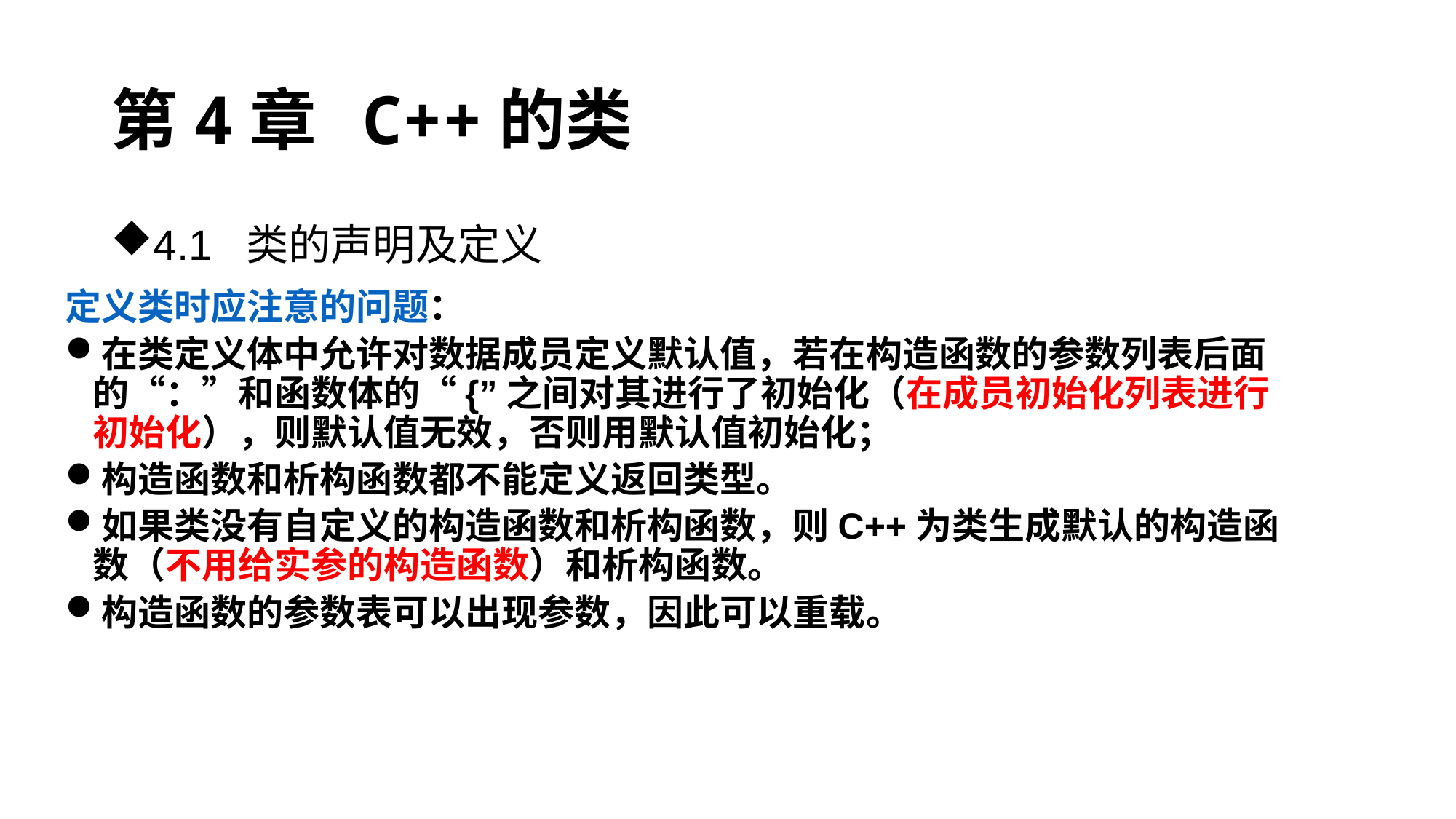

# 第4章  C++的类
4.1  类的声明及定义
定义类时应注意的问题：
在类定义体中允许对数据成员定义默认值，若在构造函数的参数列表后面的“：”和函数体的“{”之间对其进行了初始化（在成员初始化列表进行初始化），则默认值无效，否则用默认值初始化；
构造函数和析构函数都不能定义返回类型。
如果类没有自定义的构造函数和析构函数，则C++为类生成默认的构造函数（不用给实参的构造函数）和析构函数。
构造函数的参数表可以出现参数，因此可以重载。